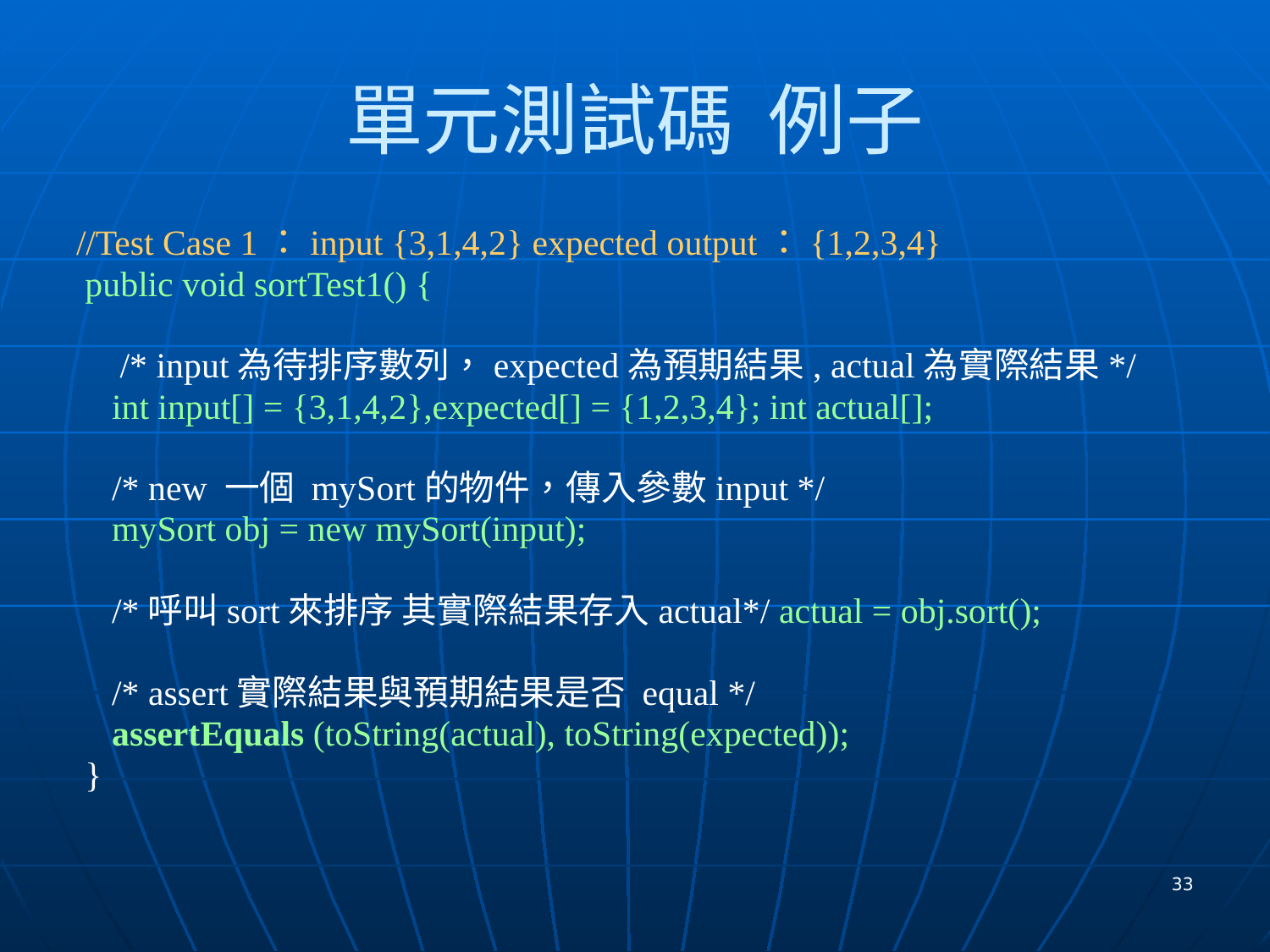

# 單元測試碼  例子
//Test Case 1：input {3,1,4,2} expected output：{1,2,3,4}
 public void sortTest1() {

　/* input為待排序數列，expected為預期結果, actual為實際結果*/
    int input[] = {3,1,4,2},expected[] = {1,2,3,4}; int actual[];

    /* new 一個 mySort的物件，傳入參數input */
    mySort obj = new mySort(input);

    /*呼叫sort來排序 其實際結果存入actual*/ actual = obj.sort();

    /* assert實際結果與預期結果是否 equal */
    assertEquals (toString(actual), toString(expected));
 }

33